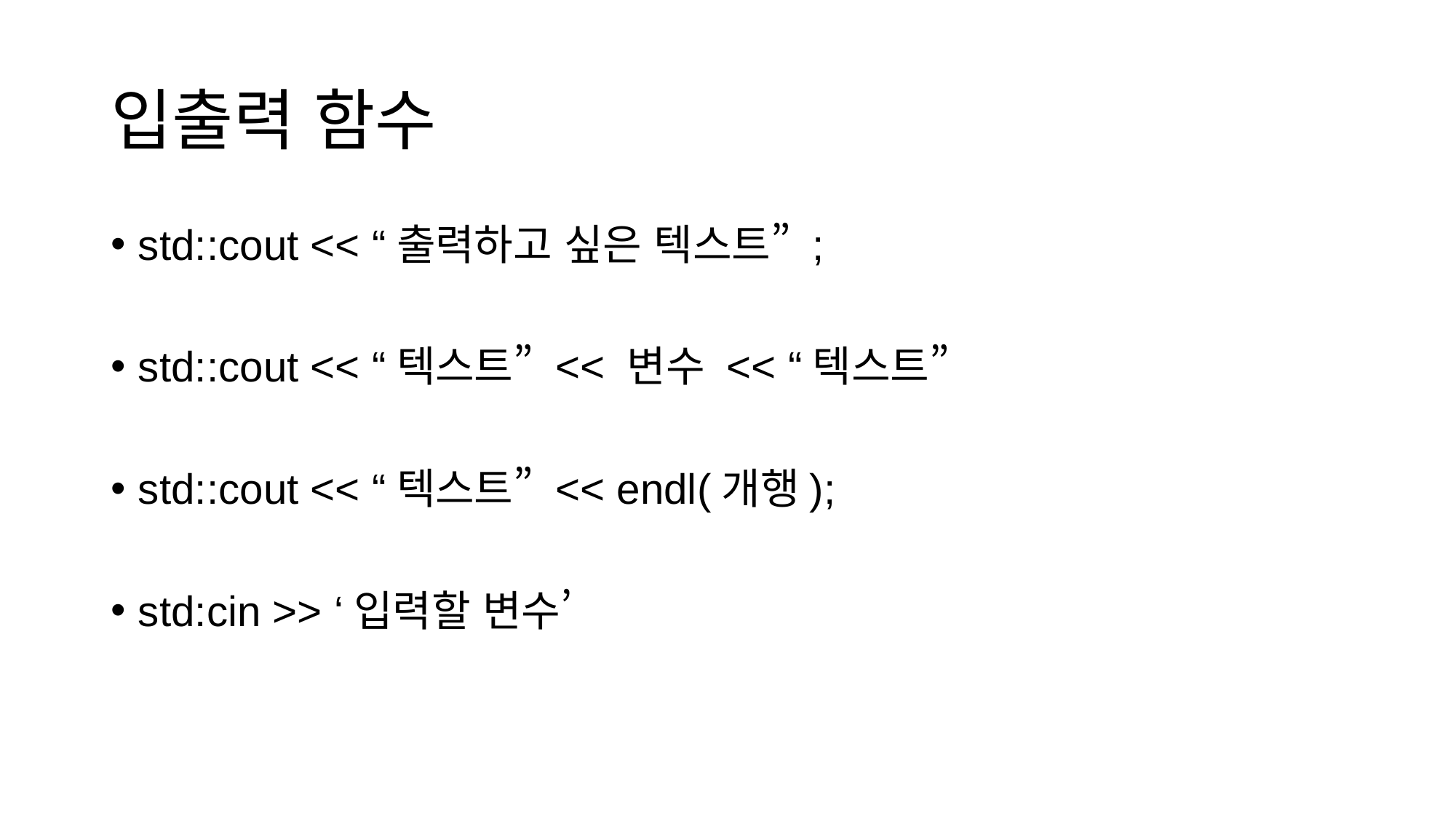

# 입출력 함수
std::cout << “출력하고 싶은 텍스트” ;

std::cout << “텍스트” << 변수 << “텍스트”

std::cout << “텍스트” << endl(개행);

std:cin >> ‘입력할 변수’